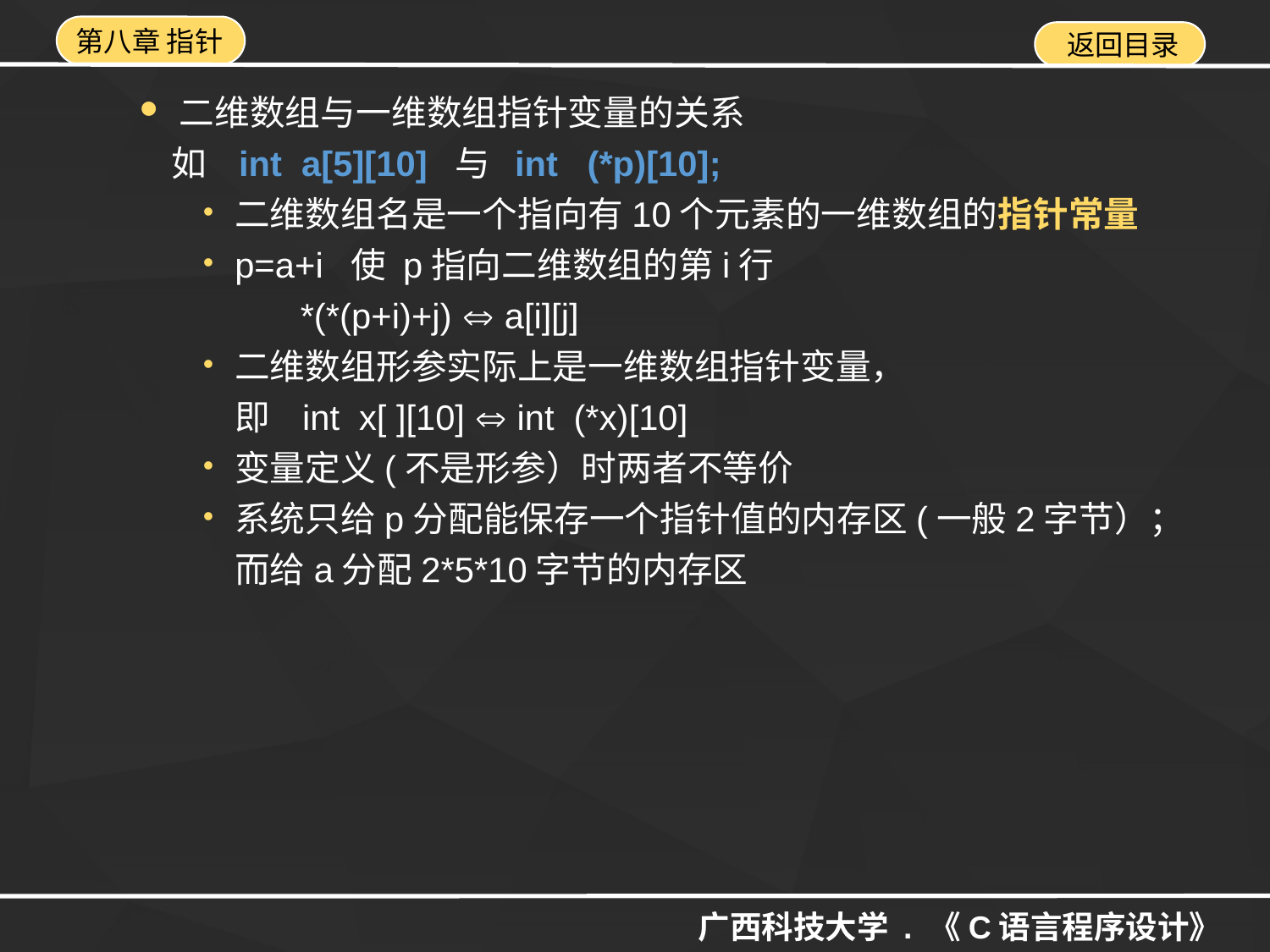

二维数组与一维数组指针变量的关系
   如   int  a[5][10]  与  int   (*p)[10];
二维数组名是一个指向有10个元素的一维数组的指针常量
p=a+i  使 p指向二维数组的第i行
          *(*(p+i)+j) ⇔ a[i][j]
二维数组形参实际上是一维数组指针变量，
   即   int  x[ ][10] ⇔ int  (*x)[10]
变量定义(不是形参）时两者不等价
系统只给p分配能保存一个指针值的内存区(一般2字节）；而给a分配2*5*10字节的内存区